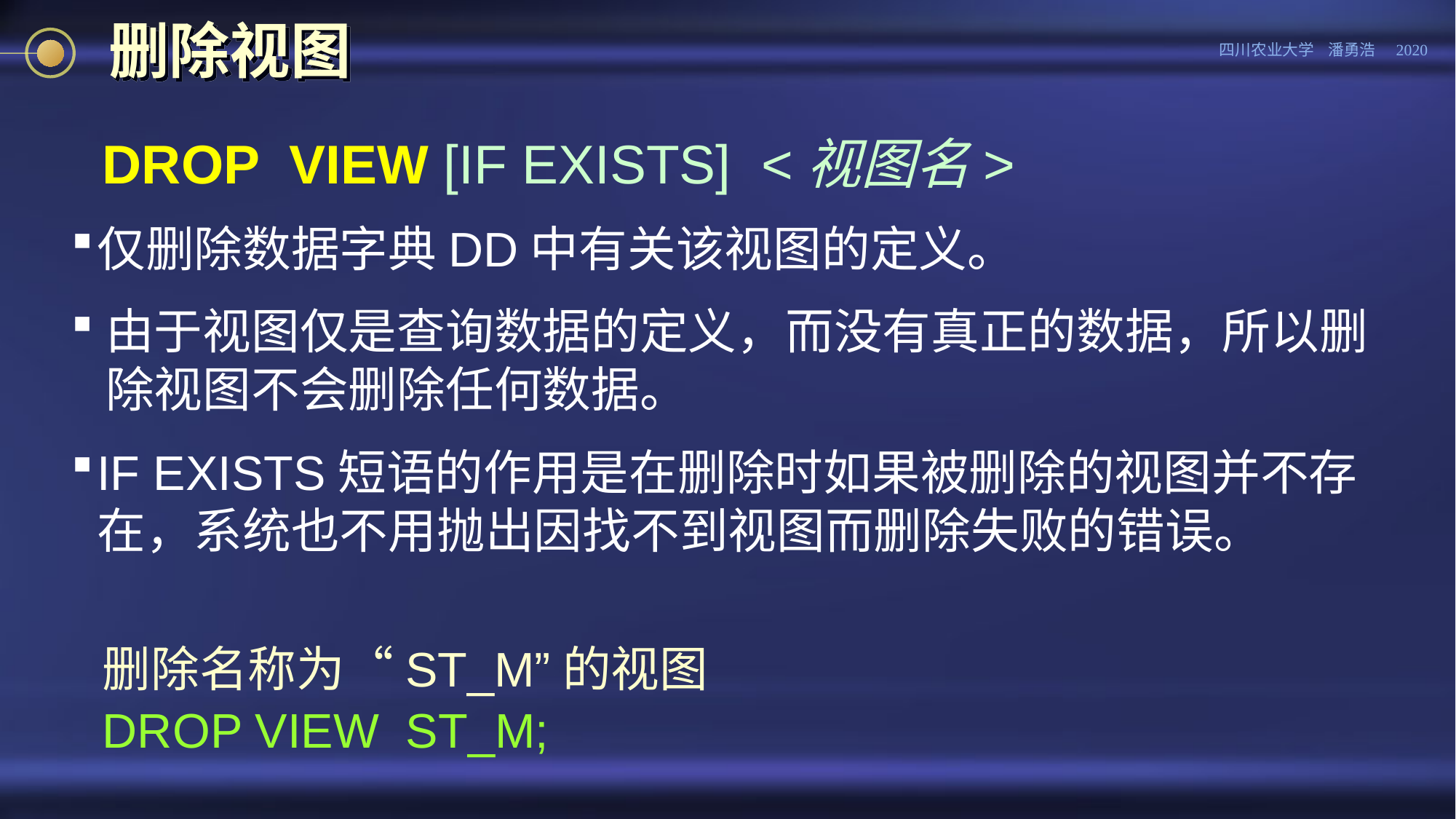

# 删除视图
DROP  VIEW [IF EXISTS]  <视图名>
仅删除数据字典DD中有关该视图的定义。
由于视图仅是查询数据的定义，而没有真正的数据，所以删除视图不会删除任何数据。
IF EXISTS短语的作用是在删除时如果被删除的视图并不存在，系统也不用抛出因找不到视图而删除失败的错误。

删除名称为“ST_M”的视图
DROP VIEW  ST_M;